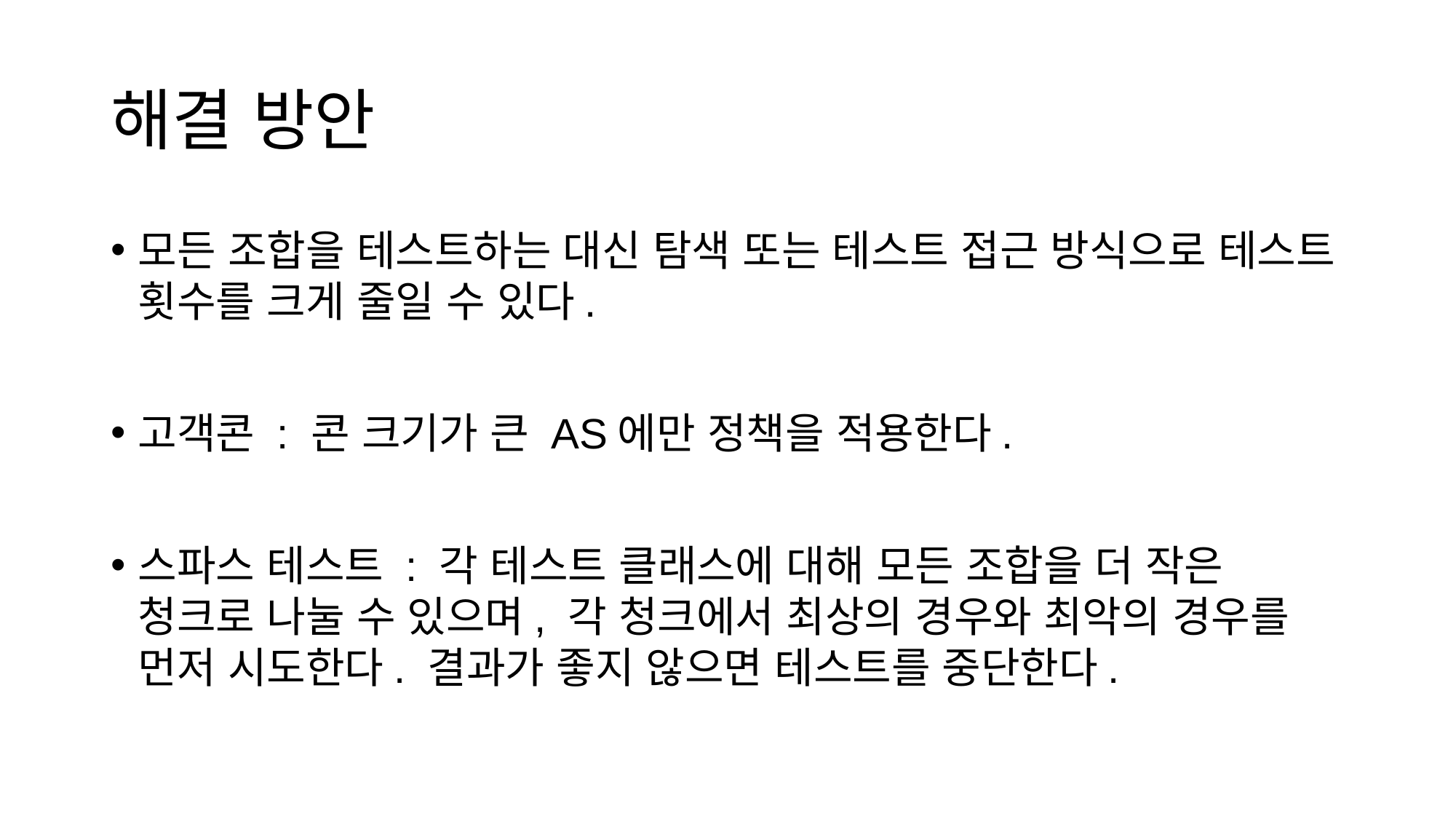

# 해결 방안
모든 조합을 테스트하는 대신 탐색 또는 테스트 접근 방식으로 테스트 횟수를 크게 줄일 수 있다.

고객콘 : 콘 크기가 큰 AS에만 정책을 적용한다.

스파스 테스트 : 각 테스트 클래스에 대해 모든 조합을 더 작은 청크로 나눌 수 있으며, 각 청크에서 최상의 경우와 최악의 경우를 먼저 시도한다. 결과가 좋지 않으면 테스트를 중단한다.